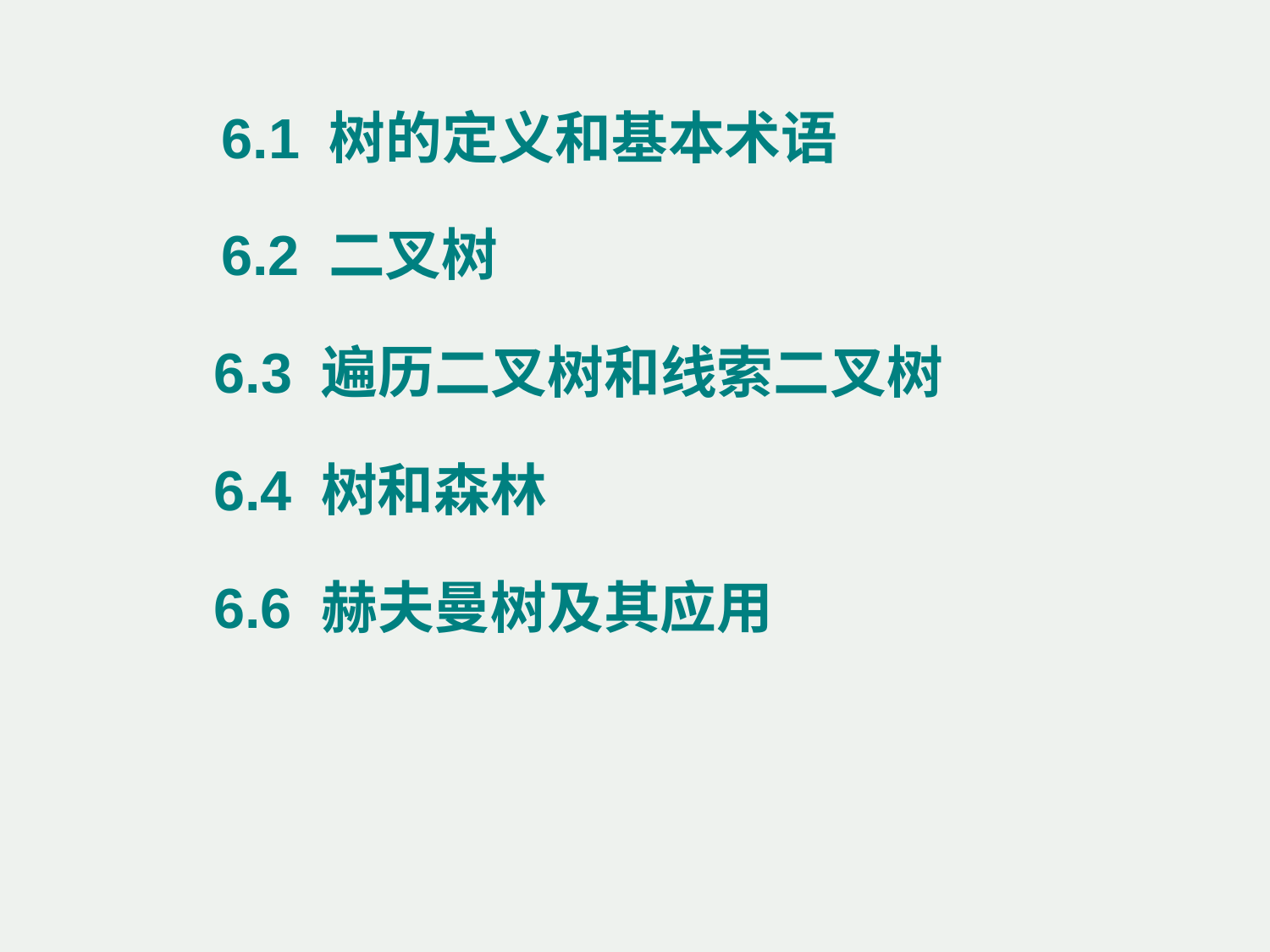

6.1 树的定义和基本术语
6.2 二叉树
6.3 遍历二叉树和线索二叉树
6.4 树和森林
6.6 赫夫曼树及其应用